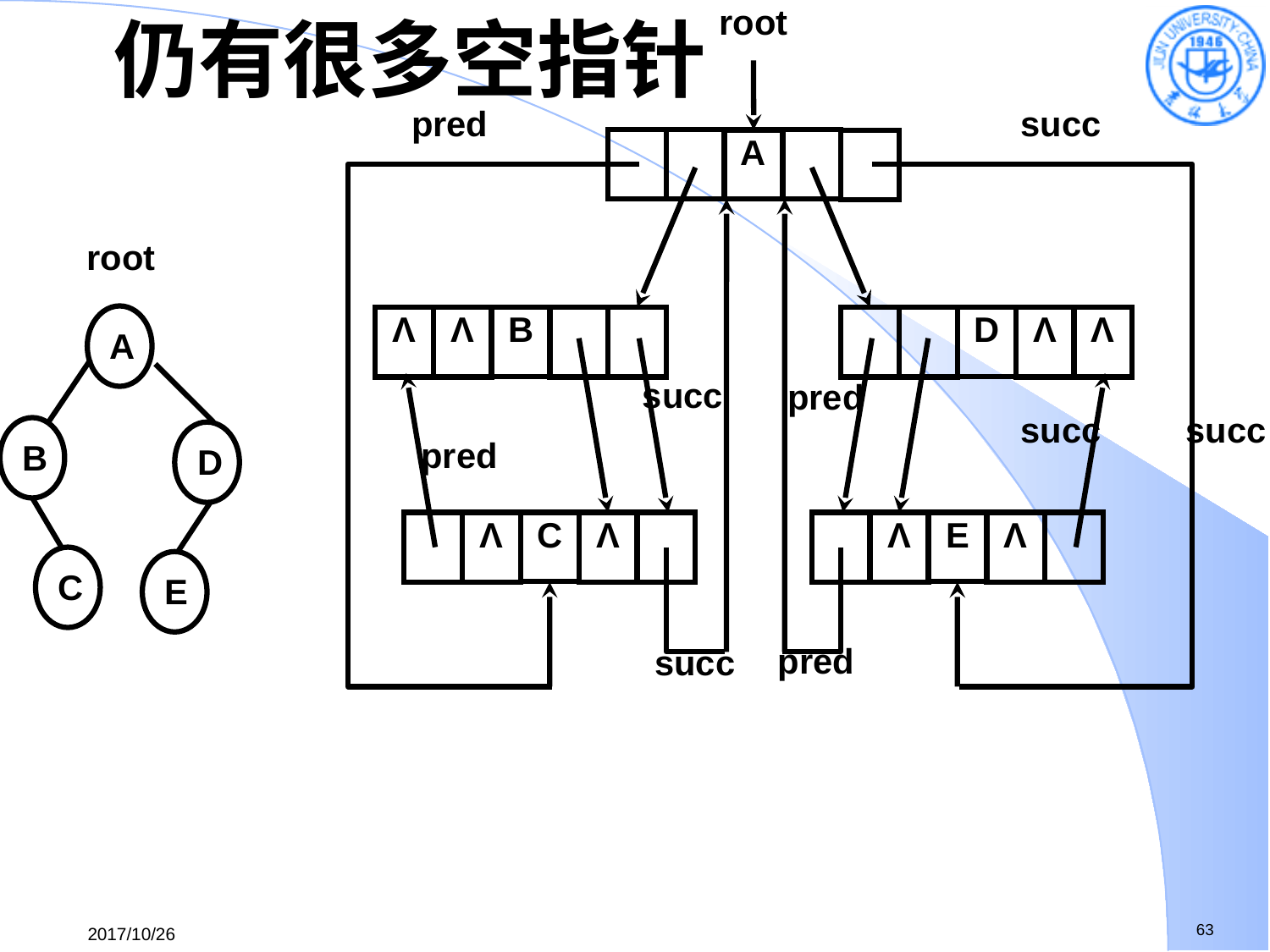

仍有很多空指针
root

pred
succ

succ

pred
succ
succ
pred
pred
succ

A

root

A

B

D

C

E

Λ
Λ
B

D
Λ
Λ

Λ
C
Λ

Λ
E
Λ